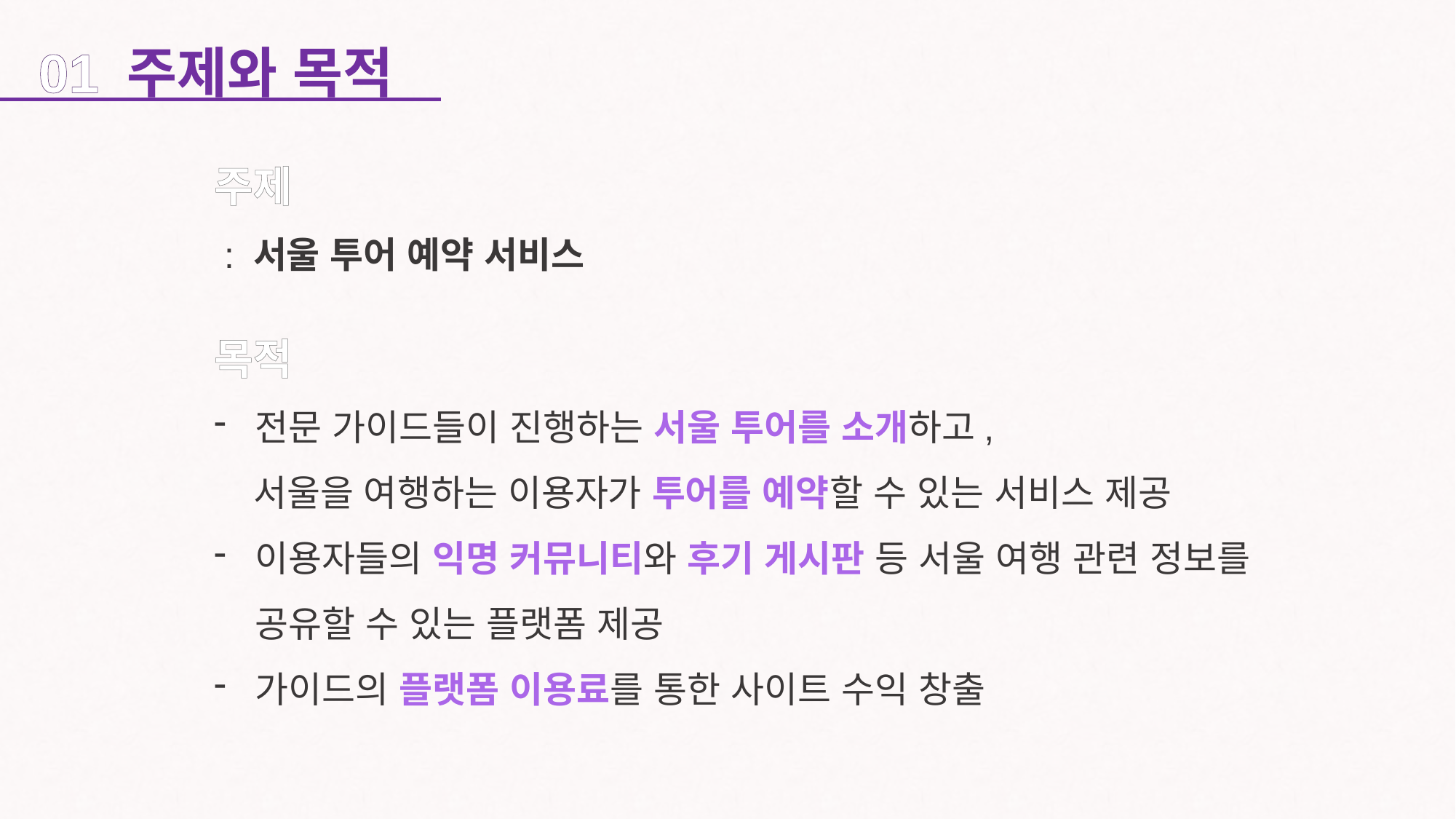

01 주제와 목적
주제
 : 서울 투어 예약 서비스
목적
전문 가이드들이 진행하는 서울 투어를 소개하고,
   서울을 여행하는 이용자가 투어를 예약할 수 있는 서비스 제공
이용자들의 익명 커뮤니티와 후기 게시판 등 서울 여행 관련 정보를 공유할 수 있는 플랫폼 제공
가이드의 플랫폼 이용료를 통한 사이트 수익 창출